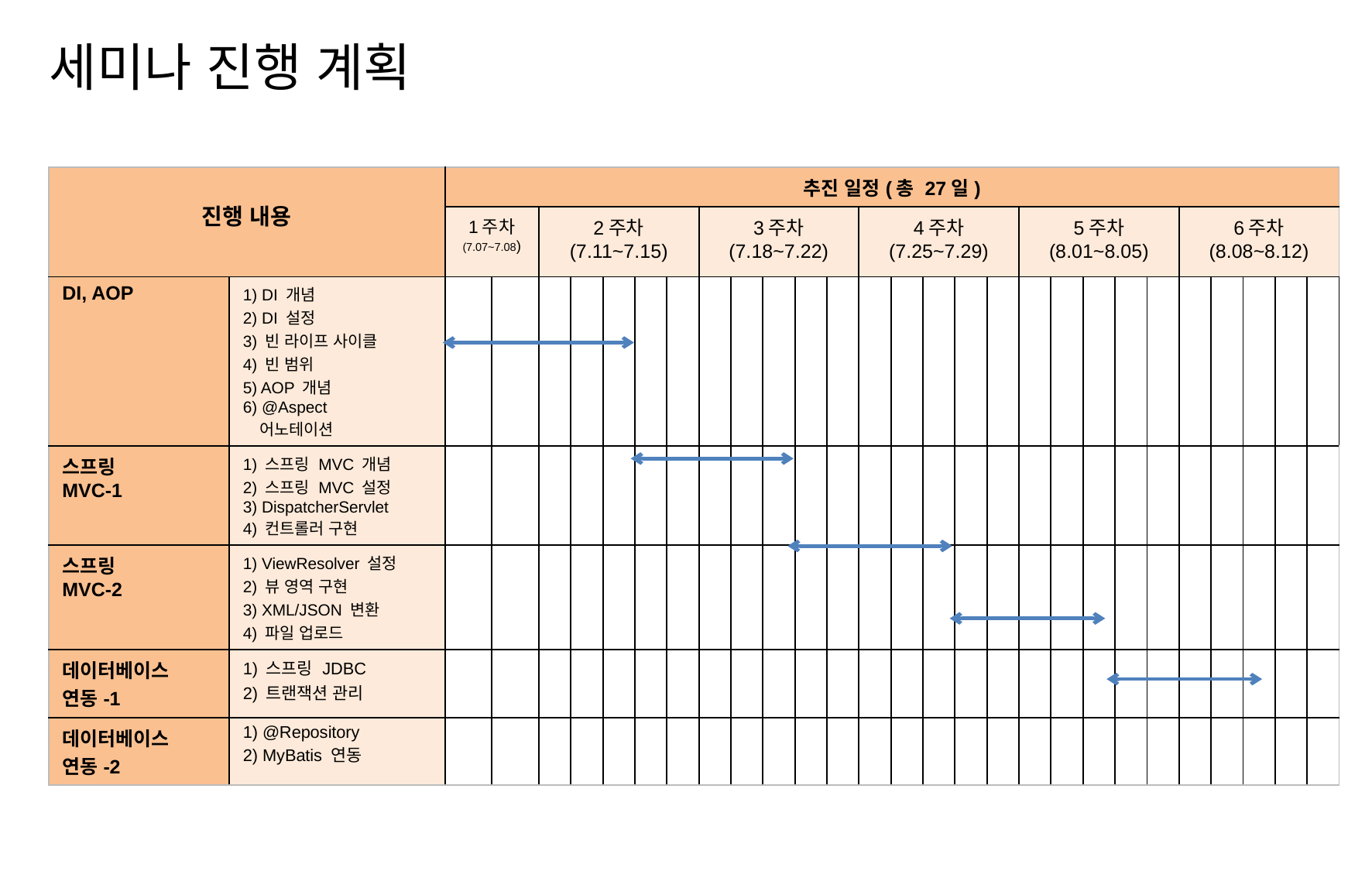

# 세미나 진행 계획
| 진행 내용 |  | 추진 일정(총 27일) |  |  |  |  |  |  |  |  |  |  |  |  |  |  |  |  |  |  |  |  |  |  |  |  |  |  |
| --- | --- | --- | --- | --- | --- | --- | --- | --- | --- | --- | --- | --- | --- | --- | --- | --- | --- | --- | --- | --- | --- | --- | --- | --- | --- | --- | --- | --- |
|  |  | 1주차 (7.07~7.08) |  | 2주차 (7.11~7.15) |  |  |  |  | 3주차 (7.18~7.22) |  |  |  |  | 4주차 (7.25~7.29) |  |  |  |  | 5주차 (8.01~8.05) |  |  |  |  | 6주차 (8.08~8.12) |  |  |  |  |
| DI, AOP | 1) DI 개념 2) DI 설정 3) 빈 라이프 사이클 4) 빈 범위 5) AOP 개념 6) @Aspect 어노테이션 |  |  |  |  |  |  |  |  |  |  |  |  |  |  |  |  |  |  |  |  |  |  |  |  |  |  |  |
| 스프링 MVC-1 | 1) 스프링 MVC 개념 2) 스프링 MVC 설정 3) DispatcherServlet 4) 컨트롤러 구현 |  |  |  |  |  |  |  |  |  |  |  |  |  |  |  |  |  |  |  |  |  |  |  |  |  |  |  |
| 스프링 MVC-2 | 1) ViewResolver 설정 2) 뷰 영역 구현 3) XML/JSON 변환 4) 파일 업로드 |  |  |  |  |  |  |  |  |  |  |  |  |  |  |  |  |  |  |  |  |  |  |  |  |  |  |  |
| 데이터베이스 연동-1 | 1) 스프링 JDBC 2) 트랜잭션 관리 |  |  |  |  |  |  |  |  |  |  |  |  |  |  |  |  |  |  |  |  |  |  |  |  |  |  |  |
| 데이터베이스 연동-2 | 1) @Repository 2) MyBatis 연동 |  |  |  |  |  |  |  |  |  |  |  |  |  |  |  |  |  |  |  |  |  |  |  |  |  |  |  |